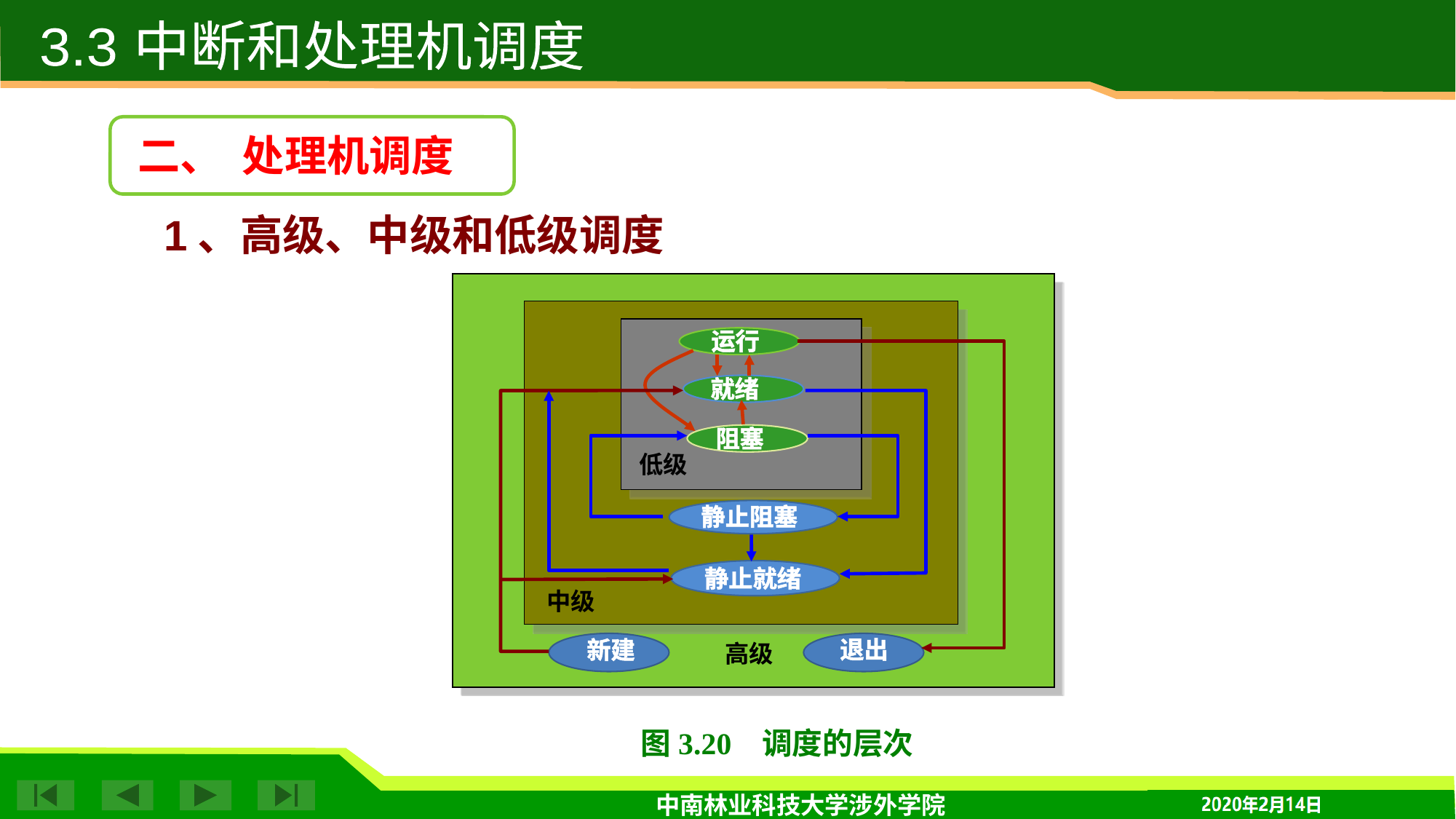

3.3 中断和处理机调度

二、  处理机调度
1、高级、中级和低级调度

运行

就绪

阻塞

低级
静止阻塞

静止就绪

中级
退出
新建

高级
图3.20   调度的层次